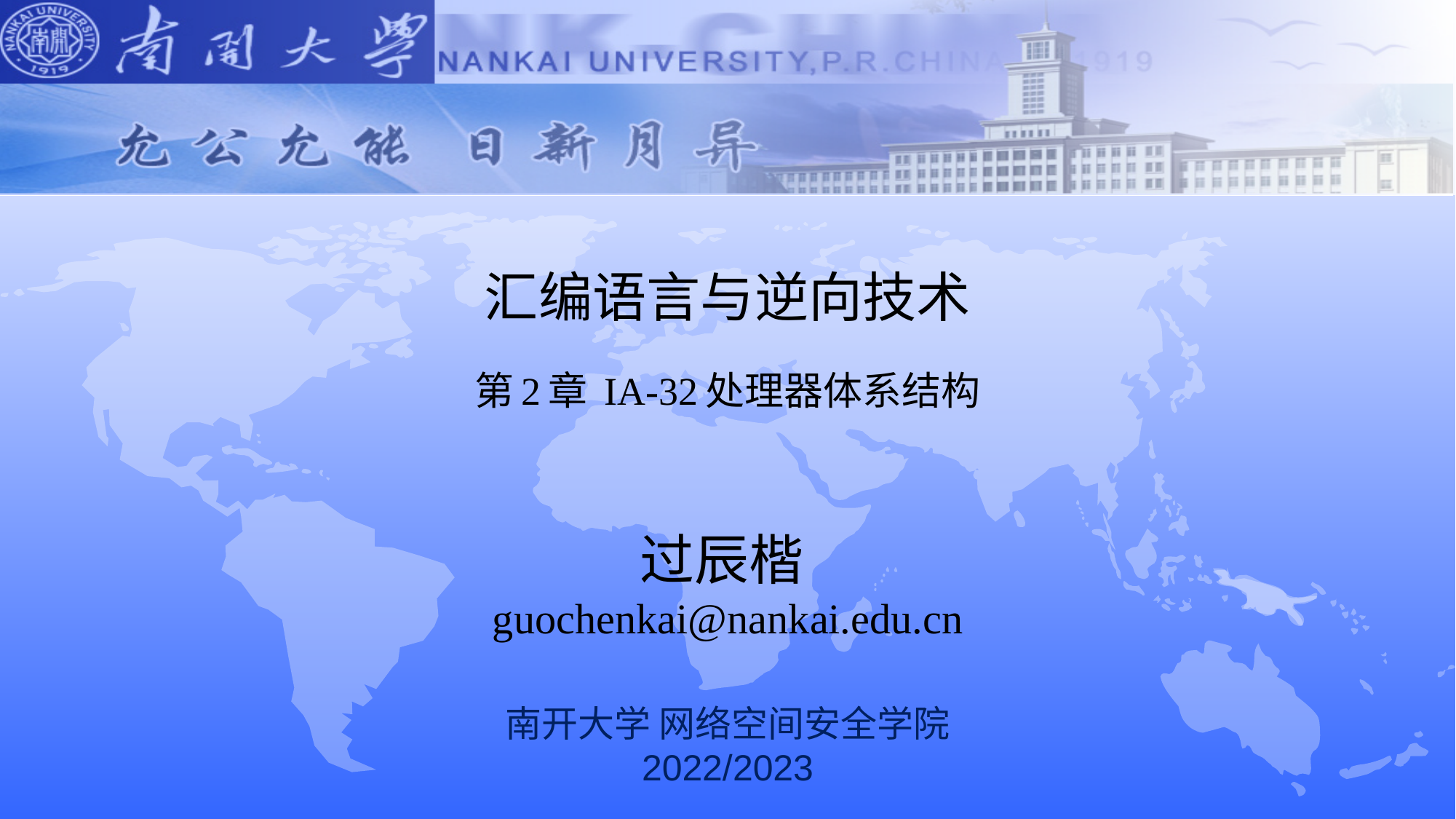

# 汇编语言与逆向技术 第2章 IA-32处理器体系结构
过辰楷
guochenkai@nankai.edu.cn
南开大学 网络空间安全学院
2022/2023